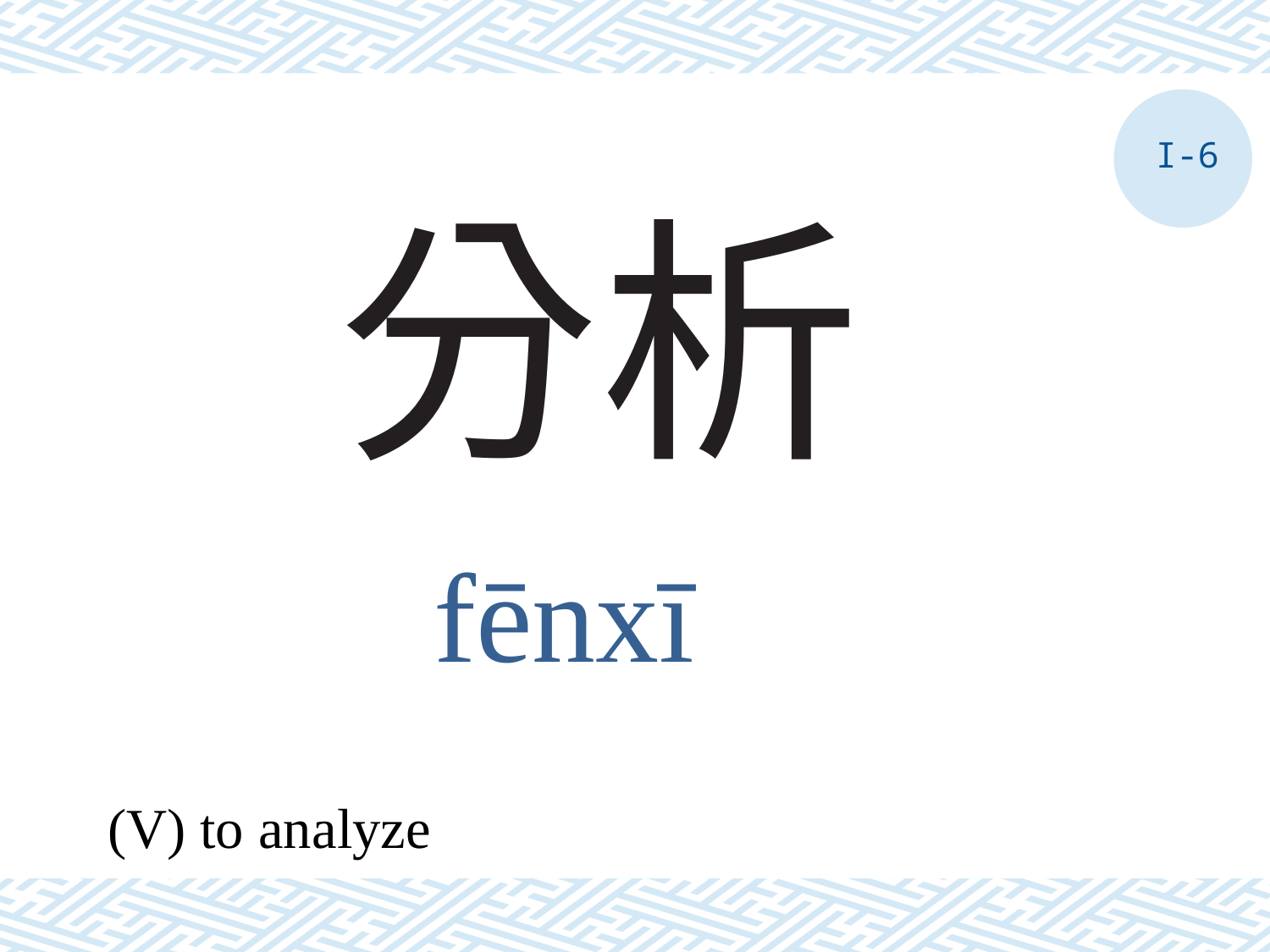

I-6

# 分析
fēnxī
(V) to analyze